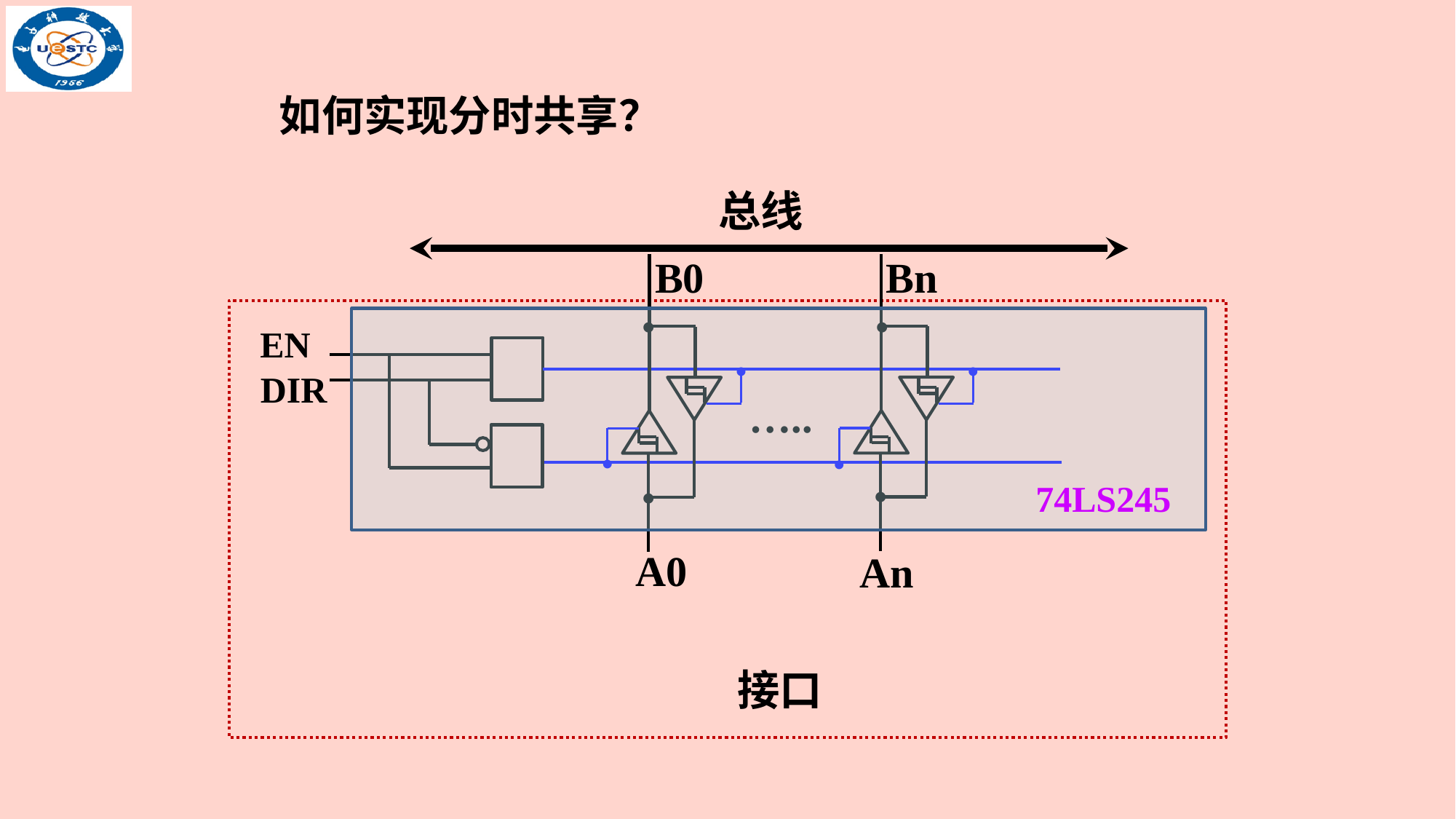

如何实现分时共享？
总线
B0
Bn

•
•

EN

DIR

•
•
…..
•
•
•
•
A0
An
接口

74LS245